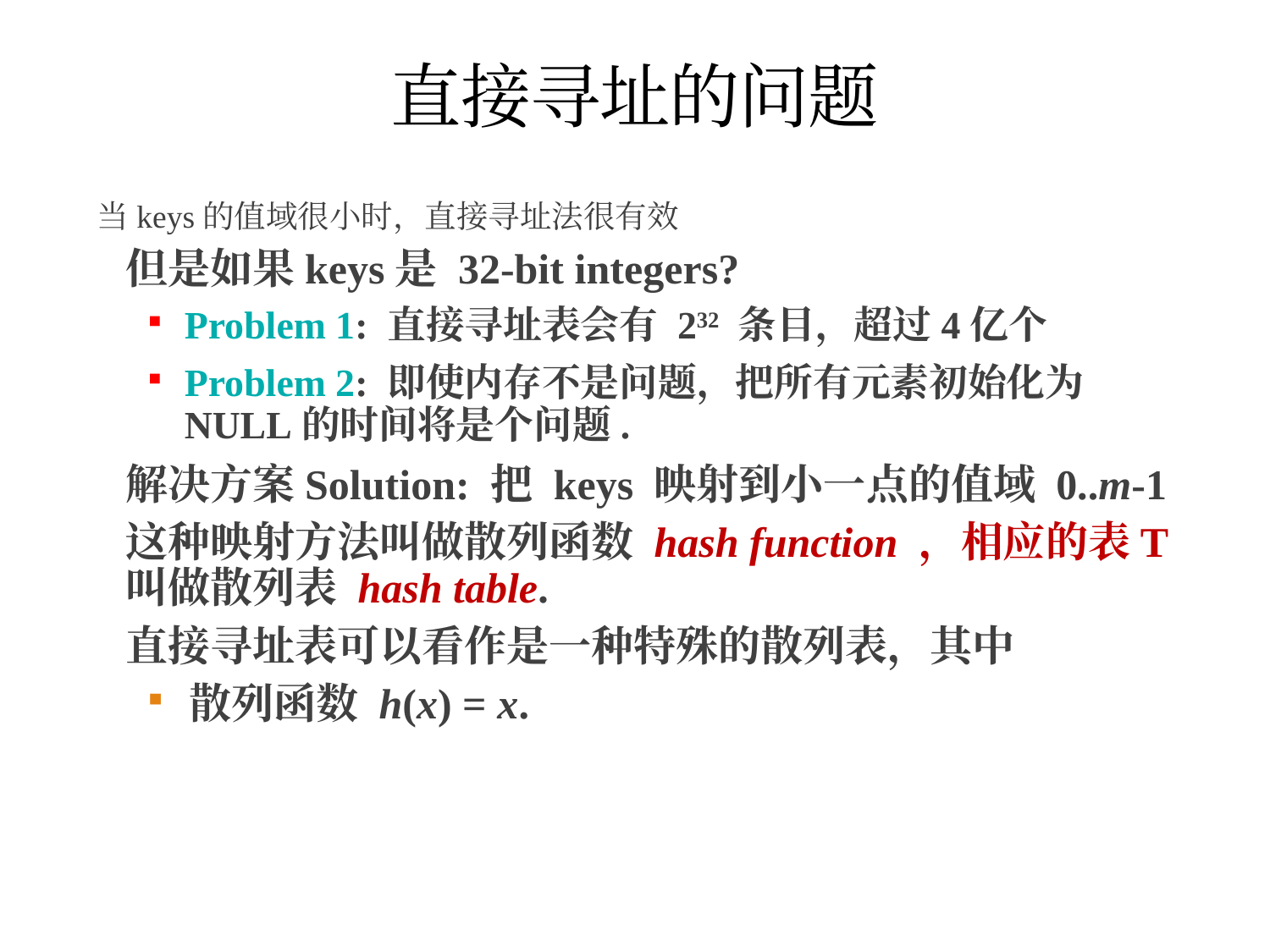

# 直接寻址的问题
当keys的值域很小时，直接寻址法很有效
但是如果keys是 32-bit integers?
Problem 1: 直接寻址表会有 232 条目，超过4亿个
Problem 2: 即使内存不是问题，把所有元素初始化为NULL的时间将是个问题.
解决方案Solution: 把 keys 映射到小一点的值域 0..m-1
这种映射方法叫做散列函数 hash function ，相应的表T叫做散列表 hash table.
直接寻址表可以看作是一种特殊的散列表，其中
散列函数 h(x) = x.